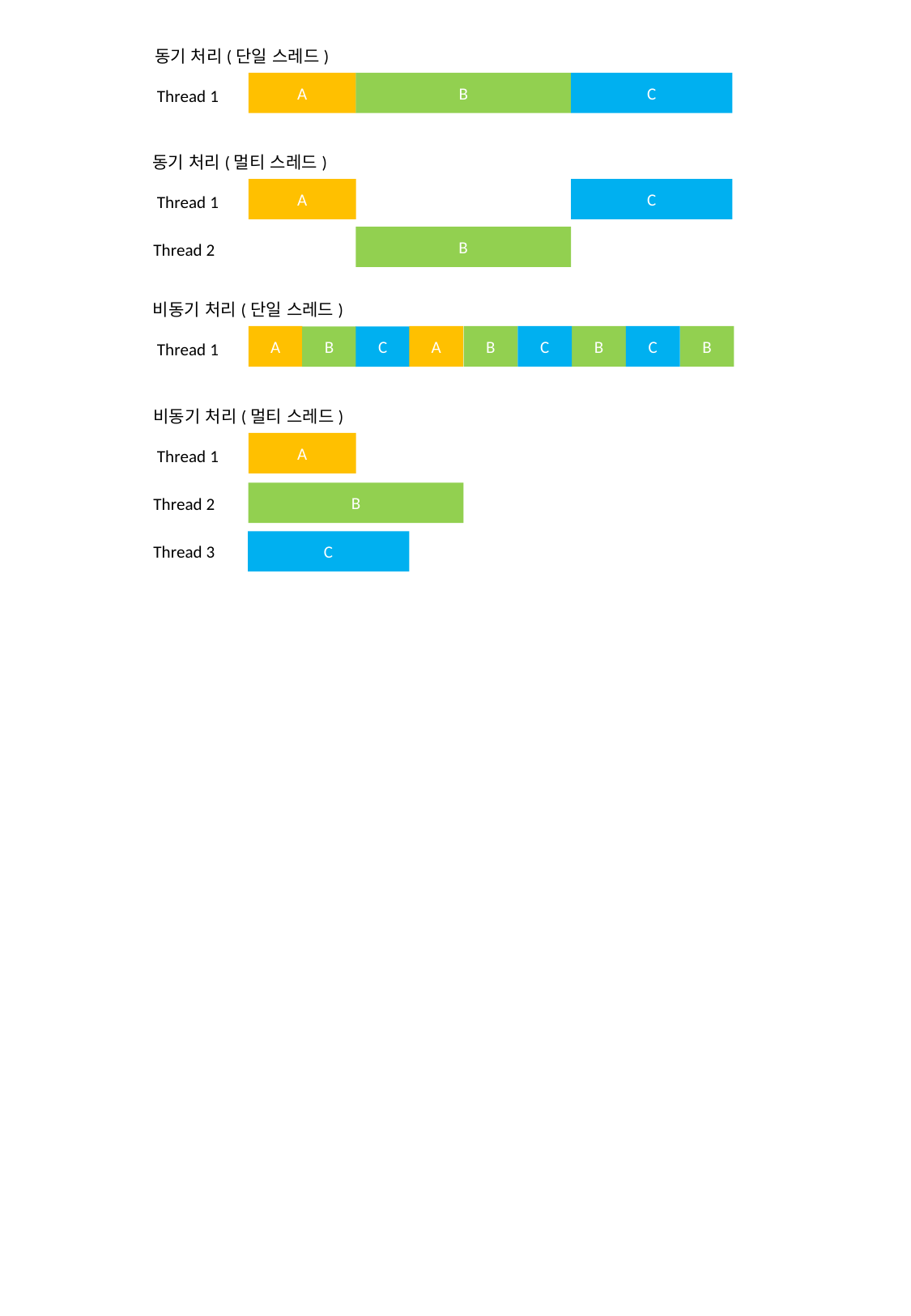

동기 처리(단일 스레드)
A
B
C
Thread 1
동기 처리(멀티 스레드)
A
C
Thread 1
B
Thread 2
비동기 처리(단일 스레드)
A
A
B
C
B
C
B
B
C
Thread 1
비동기 처리(멀티 스레드)
A
Thread 1
B
Thread 2
C
Thread 3